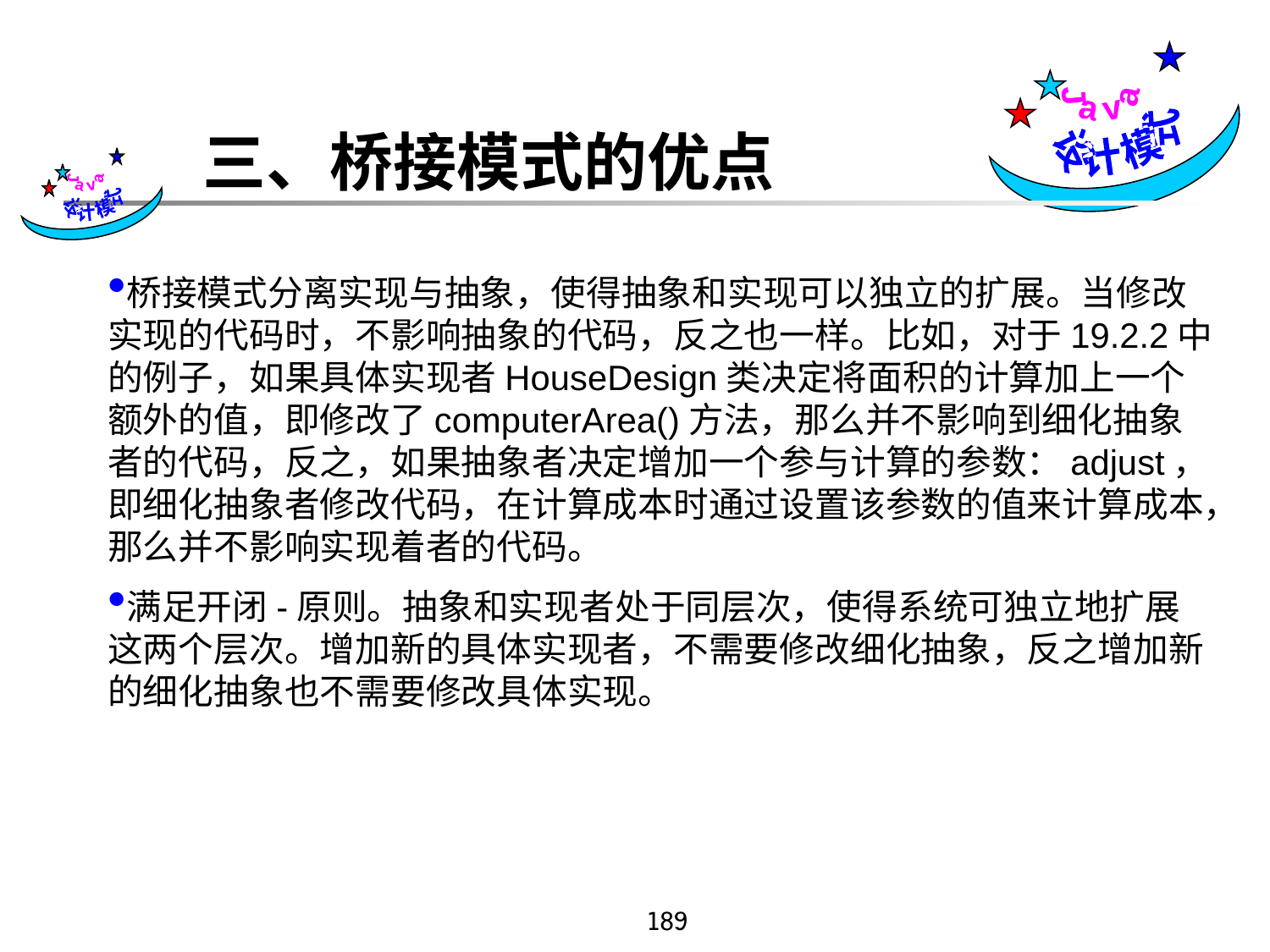

Java
设计模式

三、桥接模式的优点

  Java
设计模式

桥接模式分离实现与抽象，使得抽象和实现可以独立的扩展。当修改实现的代码时，不影响抽象的代码，反之也一样。比如，对于19.2.2中的例子，如果具体实现者HouseDesign类决定将面积的计算加上一个额外的值，即修改了computerArea()方法，那么并不影响到细化抽象者的代码，反之，如果抽象者决定增加一个参与计算的参数：adjust，即细化抽象者修改代码，在计算成本时通过设置该参数的值来计算成本，那么并不影响实现着者的代码。
满足开闭-原则。抽象和实现者处于同层次，使得系统可独立地扩展这两个层次。增加新的具体实现者，不需要修改细化抽象，反之增加新的细化抽象也不需要修改具体实现。

189